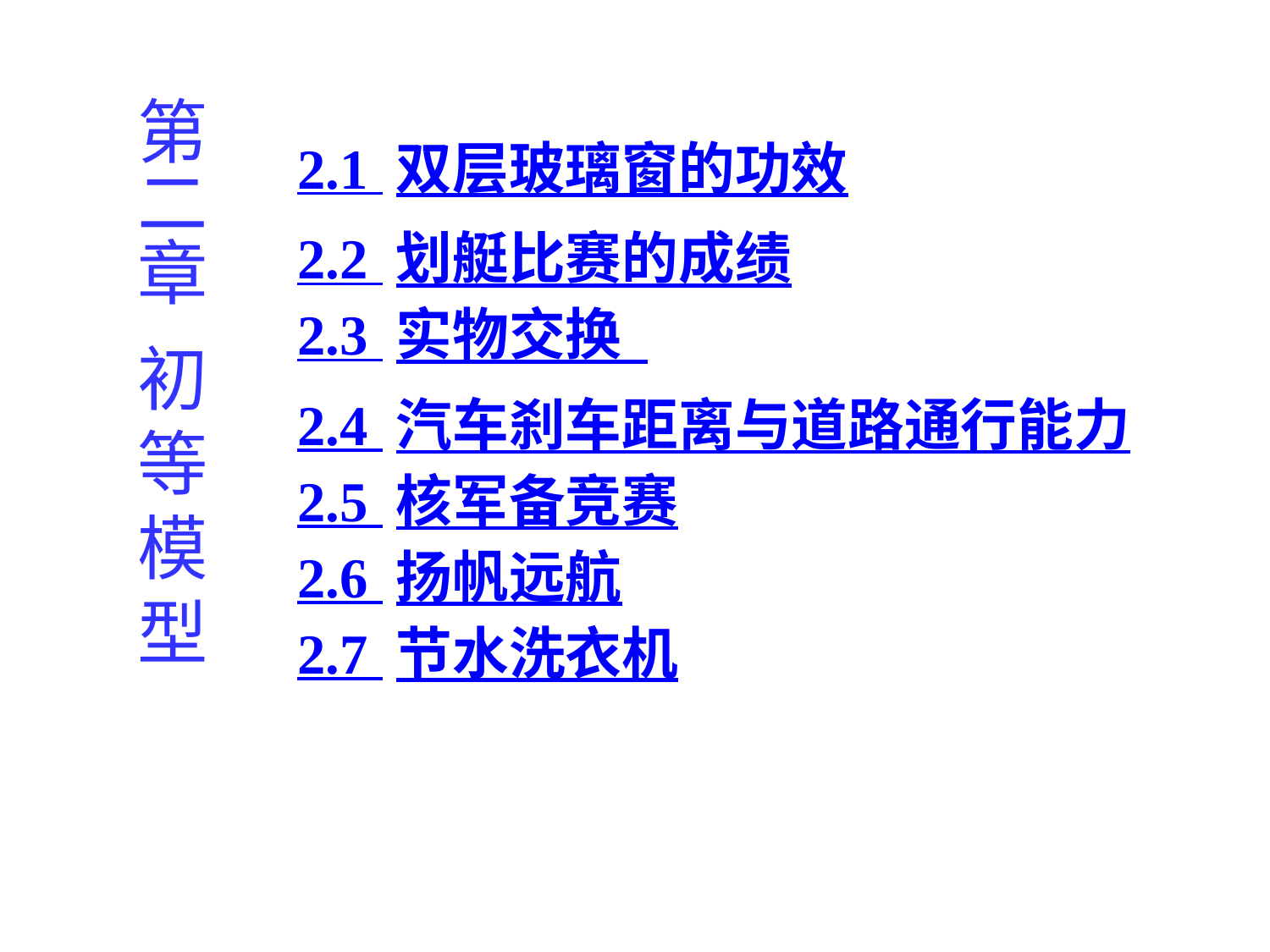

第二章
初等模型
2.1 双层玻璃窗的功效
2.2 划艇比赛的成绩
2.3 实物交换
2.4 汽车刹车距离与道路通行能力
2.5 核军备竞赛
2.6 扬帆远航
2.7 节水洗衣机